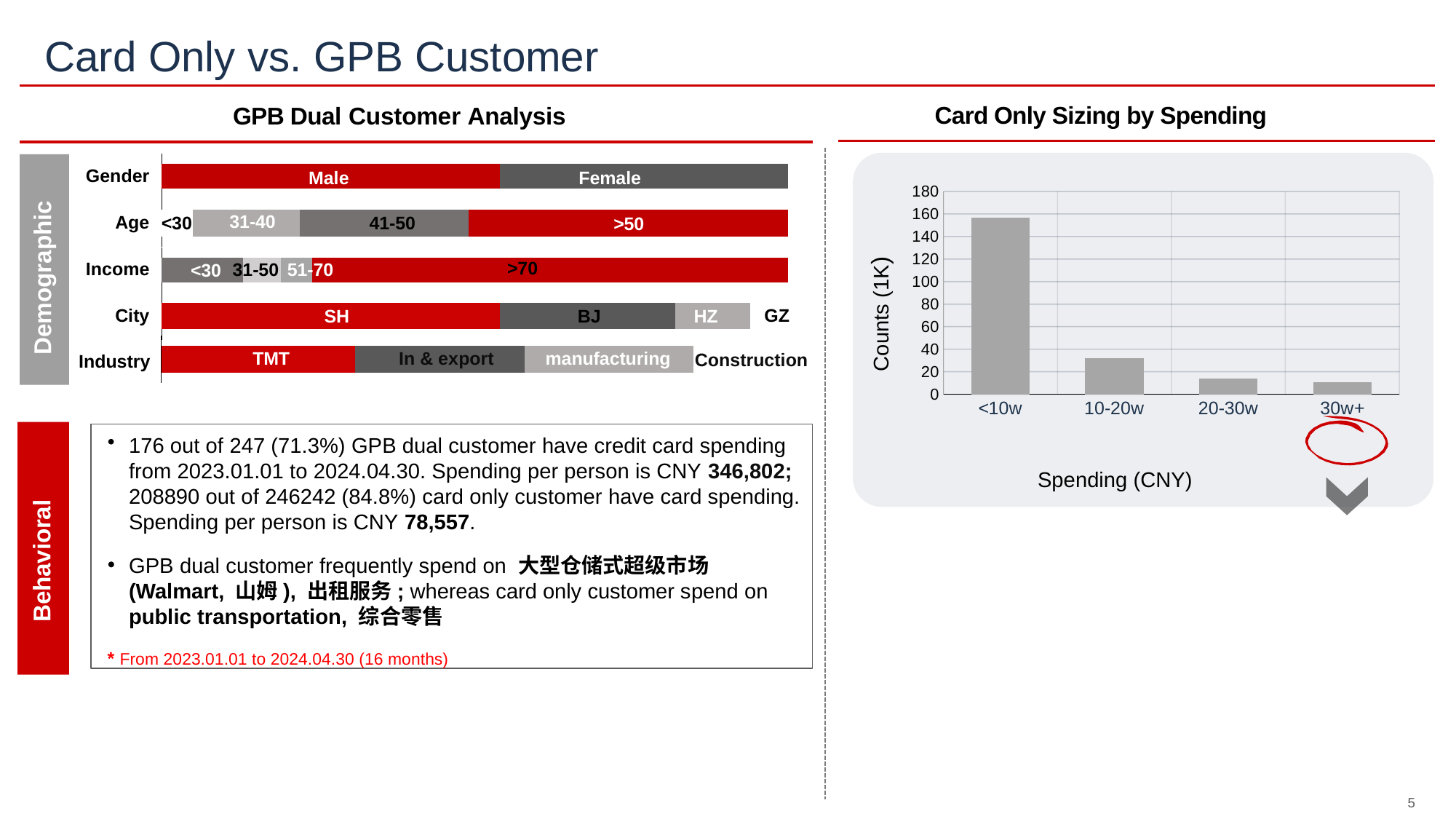

Card Only vs. GPB Customer

Card Only Sizing by Spending
GPB Dual Customer Analysis

### Chart

| Category |  |  |
|---|---|---|

### Chart

| Category | cnt |
|---|---|
| <10w | 157.0 |
| 10-20w | 31.9 |
| 20-30w | 13.7 |
| 30w+ | 10.4 |
Female
Male
Gender
Demographic

### Chart

| Category |  |  |  |  |  |
|---|---|---|---|---|---|
31-40
41-50
<30
>50
Age

### Chart

| Category |  |  |  |  |
|---|---|---|---|---|
>70
51-70
31-50
<30
Income
Counts (1K)

### Chart

| Category |  |  |  |  |
|---|---|---|---|---|
GZ
HZ
BJ
SH
City

### Chart

| Category |  |  |  |  |
|---|---|---|---|---|
TMT
In & export
manufacturing
Construction
Industry

176 out of 247 (71.3%) GPB dual customer have credit card spending from 2023.01.01 to 2024.04.30. Spending per person is CNY 346,802; 208890 out of 246242 (84.8%) card only customer have card spending. Spending per person is CNY 78,557.
GPB dual customer frequently spend on 大型仓储式超级市场 (Walmart, 山姆), 出租服务; whereas card only customer spend on public transportation, 综合零售
* From 2023.01.01 to 2024.04.30 (16 months)
Behavioral
Spending (CNY)

5